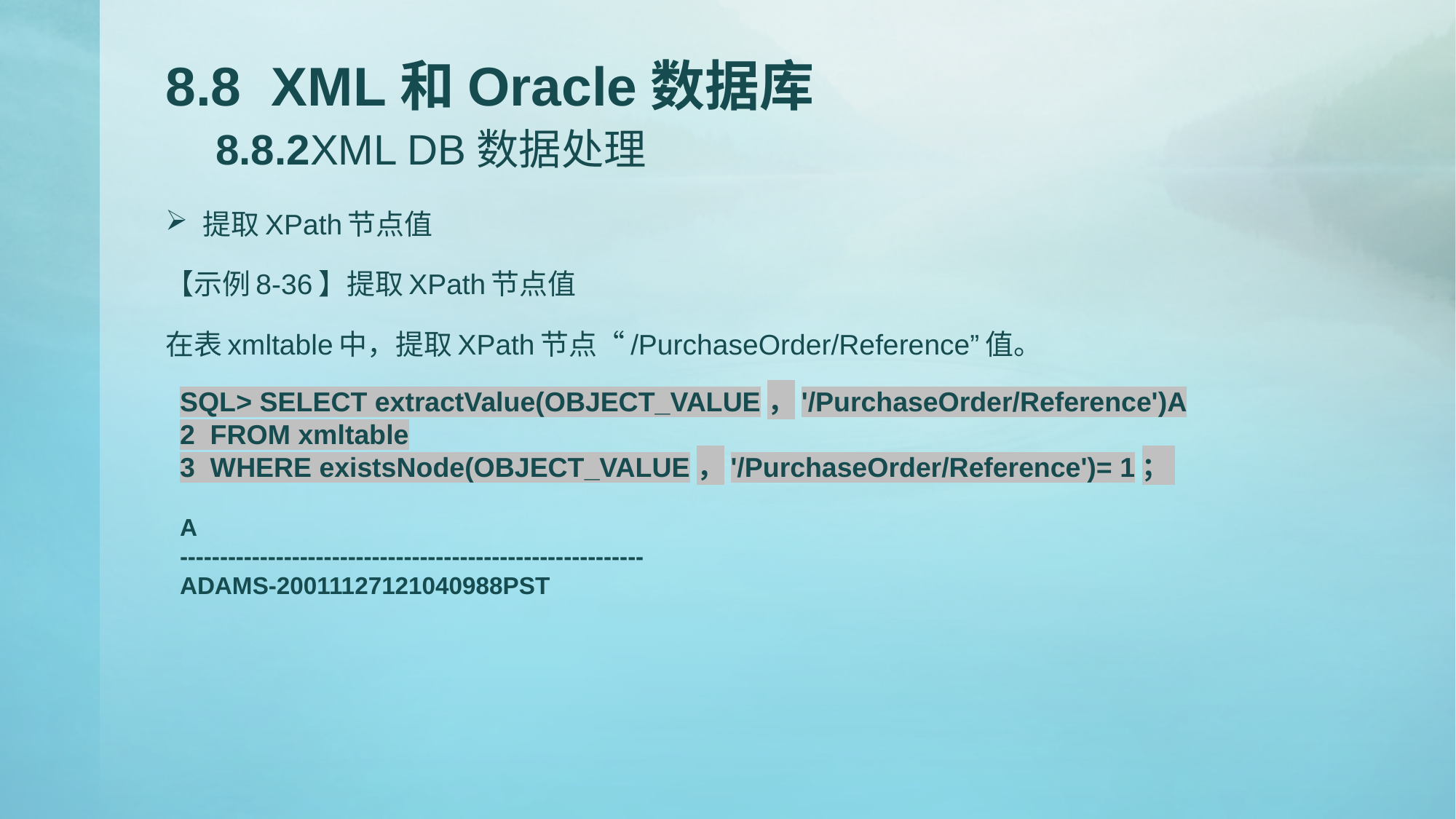

# 8.8  XML和Oracle数据库 8.8.2XML DB数据处理
提取XPath节点值
【示例8-36】提取XPath节点值
在表xmltable中，提取XPath节点“/PurchaseOrder/Reference”值。
SQL> SELECT extractValue(OBJECT_VALUE，'/PurchaseOrder/Reference')A
2  FROM xmltable
3  WHERE existsNode(OBJECT_VALUE，'/PurchaseOrder/Reference')= 1；

A
----------------------------------------------------------
ADAMS-20011127121040988PST